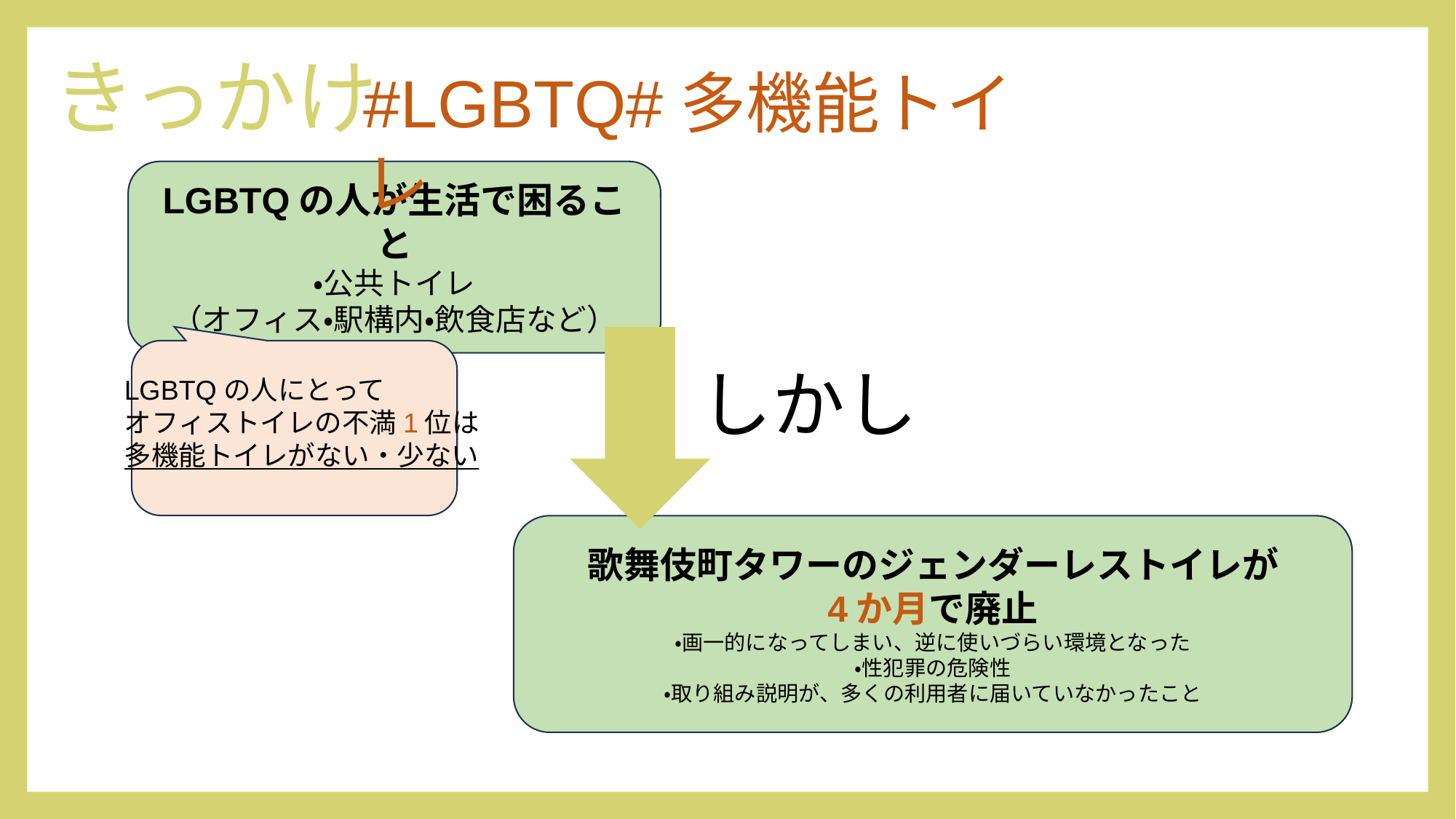

# きっかけ
#LGBTQ#多機能トイレ
LGBTQの人が生活で困ること
・公共トイレ
（オフィス・駅構内・飲食店など）

LGBTQの人にとって
オフィストイレの不満1位は
多機能トイレがない・少ない
歌舞伎町タワーのジェンダーレストイレが
4か月で廃止
・画一的になってしまい、逆に使いづらい環境となった
・性犯罪の危険性
・取り組み説明が、多くの利用者に届いていなかったこと
しかし